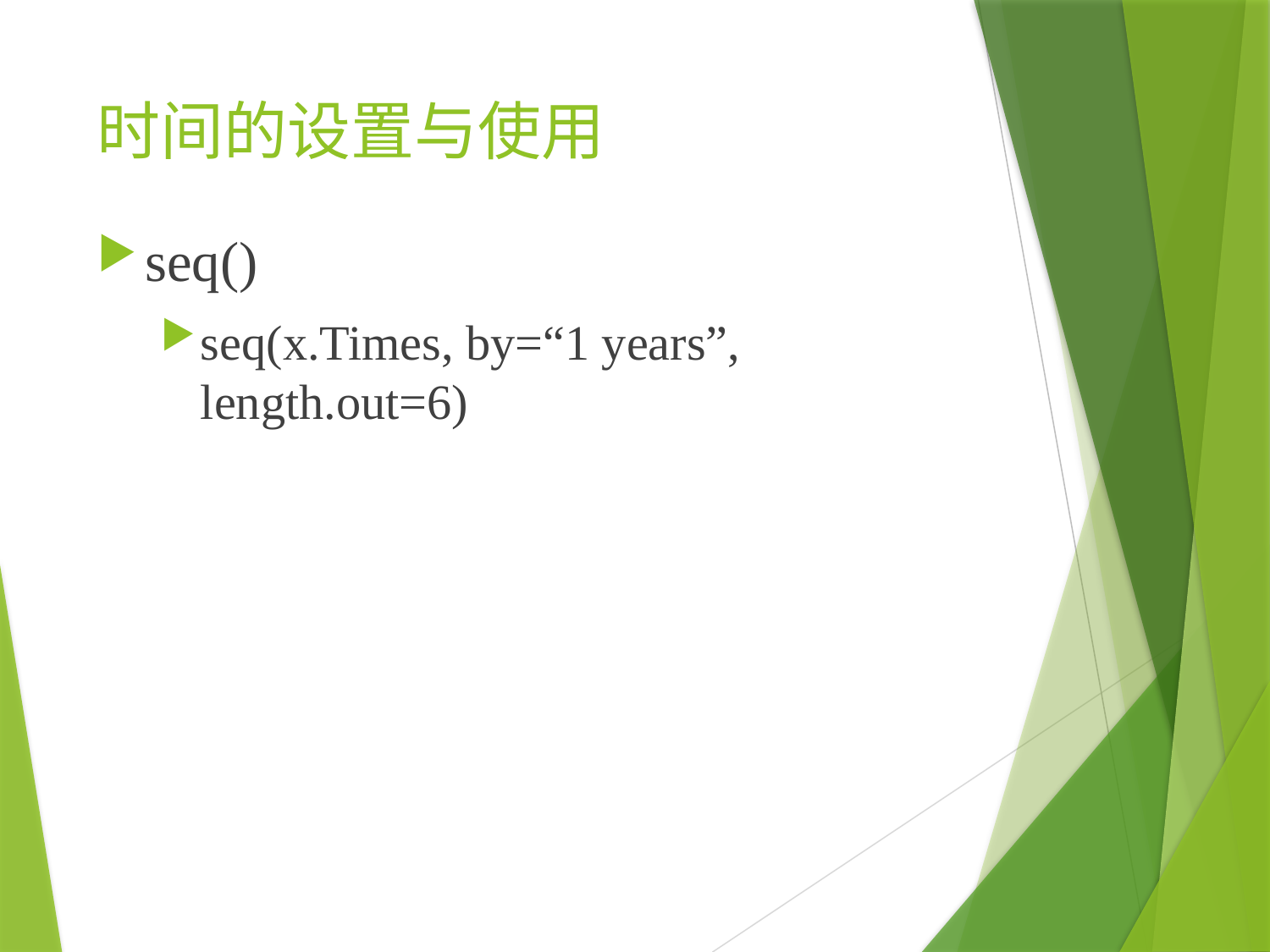

# 时间的设置与使用
seq()
seq(x.Times, by=“1 years”, length.out=6)